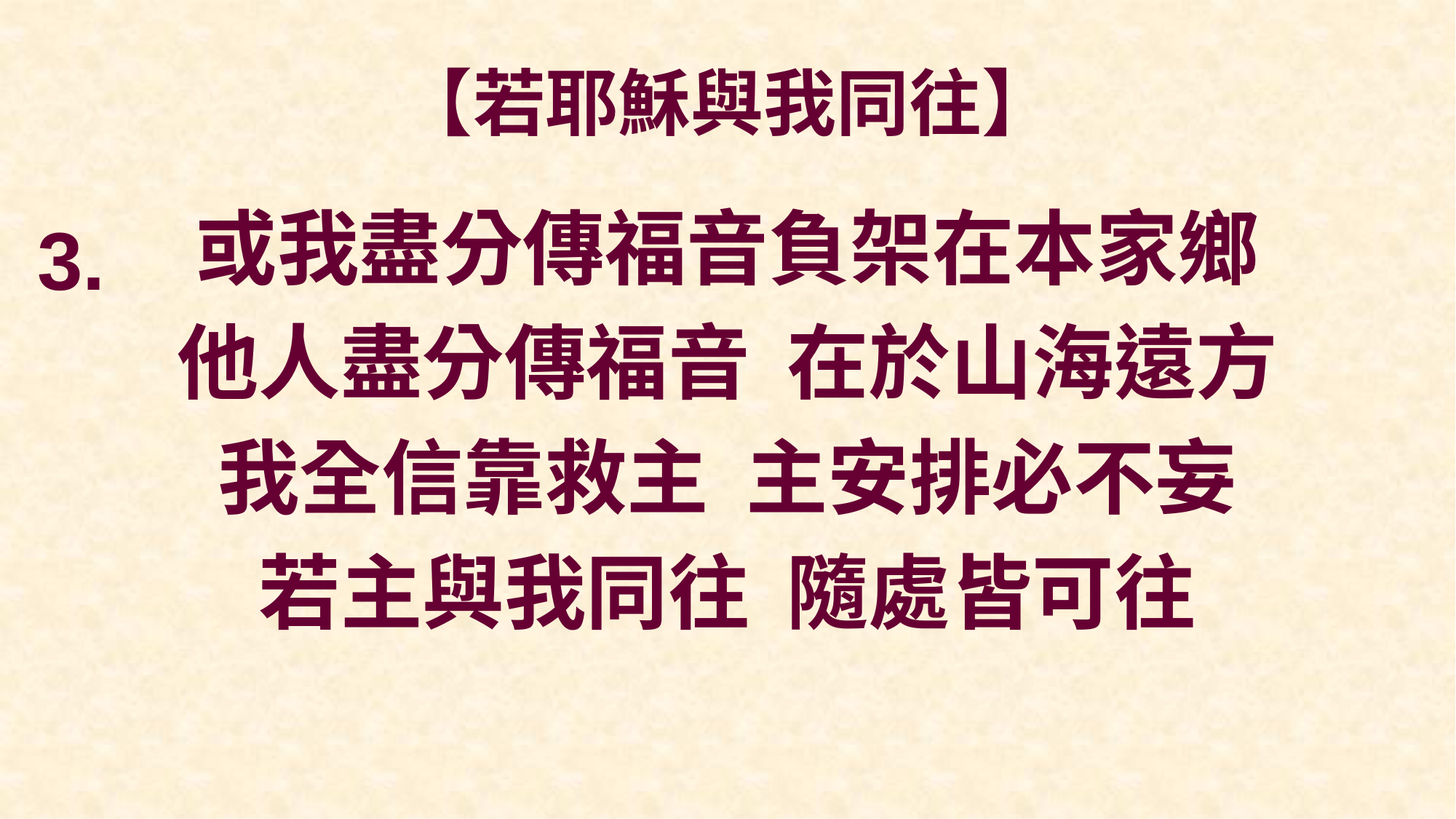

# 【若耶穌與我同往】
或我盡分傳福音負架在本家鄉
他人盡分傳福音  在於山海遠方
我全信靠救主  主安排必不妄
若主與我同往  隨處皆可往
3.